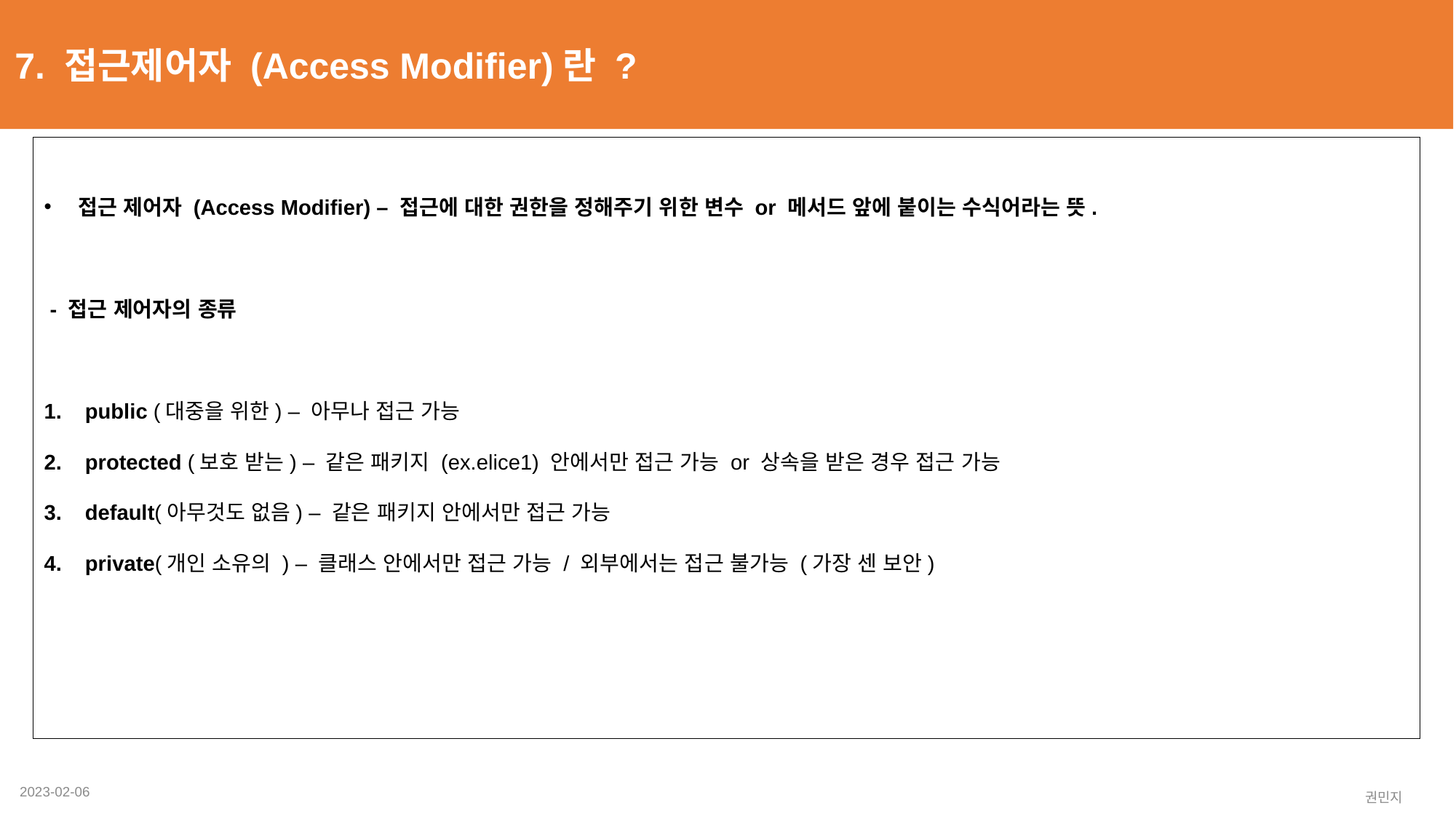

7. 접근제어자 (Access Modifier)란 ?

접근 제어자 (Access Modifier) – 접근에 대한 권한을 정해주기 위한 변수 or 메서드 앞에 붙이는 수식어라는 뜻.

 - 접근 제어자의 종류

public (대중을 위한) – 아무나 접근 가능
protected (보호 받는) – 같은 패키지 (ex.elice1) 안에서만 접근 가능 or 상속을 받은 경우 접근 가능
default(아무것도 없음) – 같은 패키지 안에서만 접근 가능
private(개인 소유의 ) – 클래스 안에서만 접근 가능 / 외부에서는 접근 불가능 (가장 센 보안)

2023-02-06
권민지